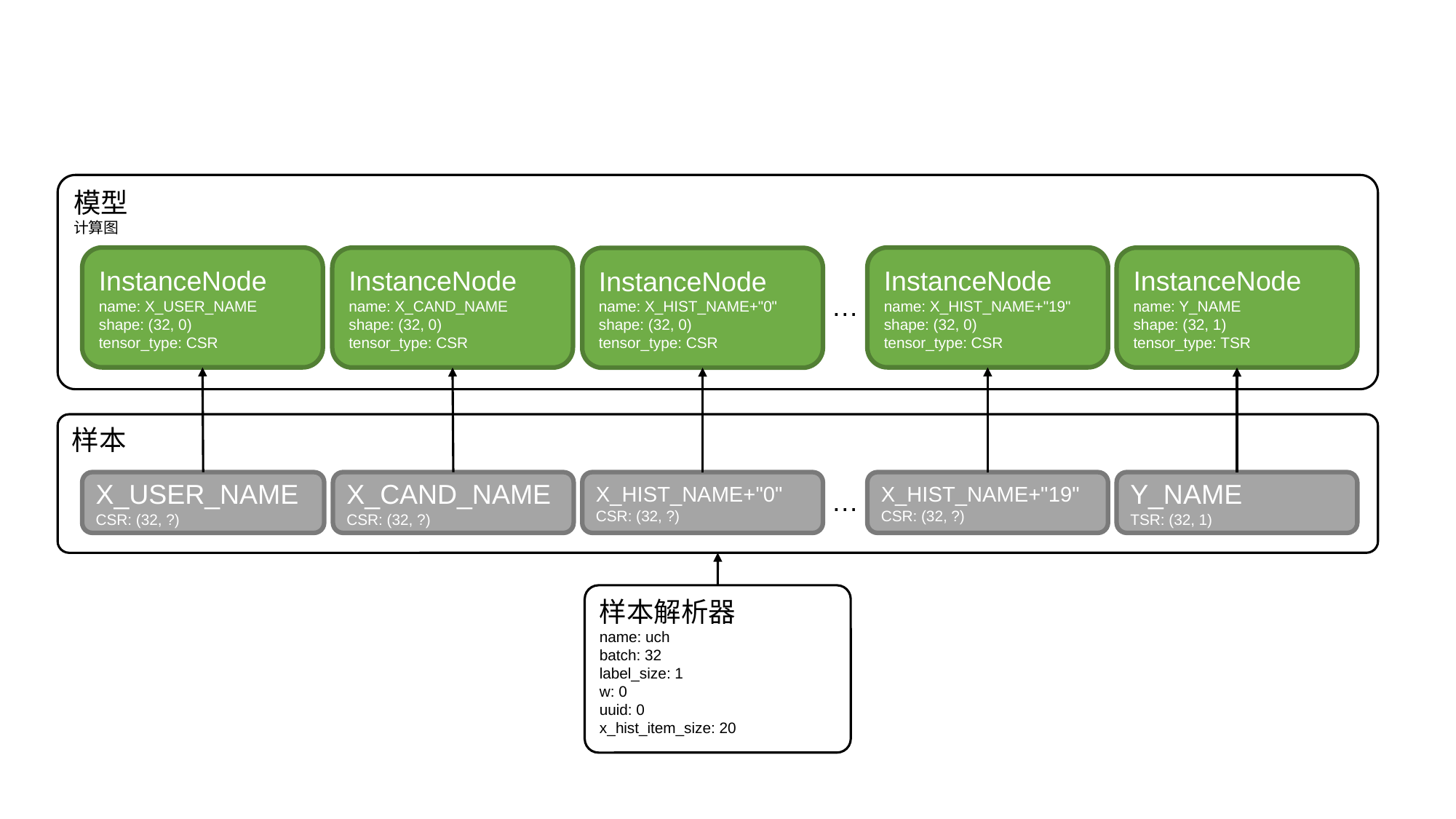

模型
计算图
InstanceNode
name: X_USER_NAME
shape: (32, 0)
tensor_type: CSR
InstanceNode
name: X_HIST_NAME+"19"
shape: (32, 0)
tensor_type: CSR
InstanceNode
name: X_CAND_NAME
shape: (32, 0)
tensor_type: CSR
InstanceNode
name: Y_NAME
shape: (32, 1)
tensor_type: TSR
InstanceNode
name: X_HIST_NAME+"0"
shape: (32, 0)
tensor_type: CSR
…
样本
Y_NAME
TSR: (32, 1)
X_CAND_NAME
CSR: (32, ?)
X_HIST_NAME+"0"
CSR: (32, ?)
X_USER_NAME
CSR: (32, ?)
X_HIST_NAME+"19"
CSR: (32, ?)
…
样本解析器
name: uch
batch: 32
label_size: 1
w: 0
uuid: 0
x_hist_item_size: 20